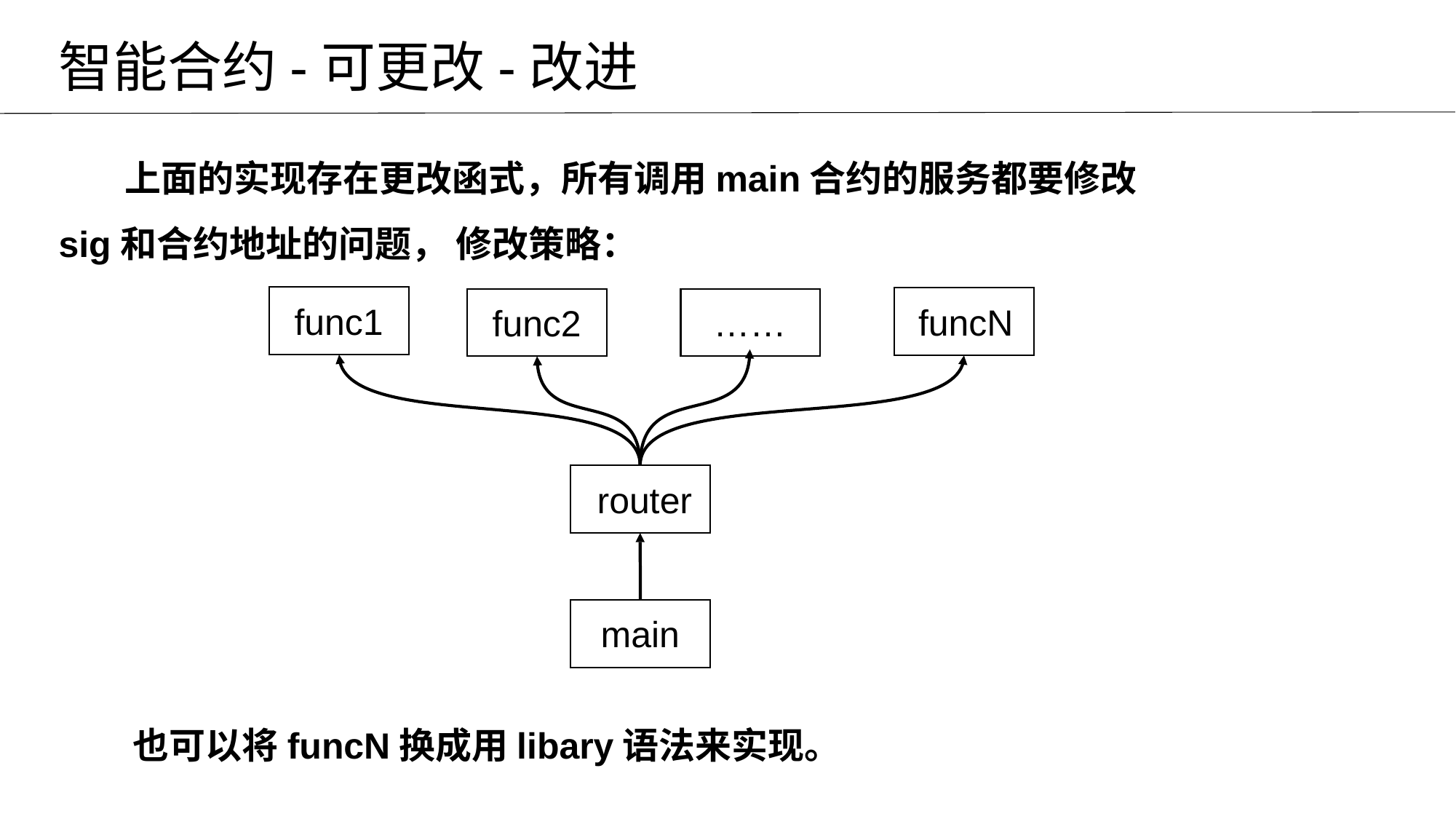

智能合约-可更改-改进
       上面的实现存在更改函式，所有调用main合约的服务都要修改sig和合约地址的问题， 修改策略：

func1
funcN
func2
……

router

main
        也可以将funcN换成用libary语法来实现。